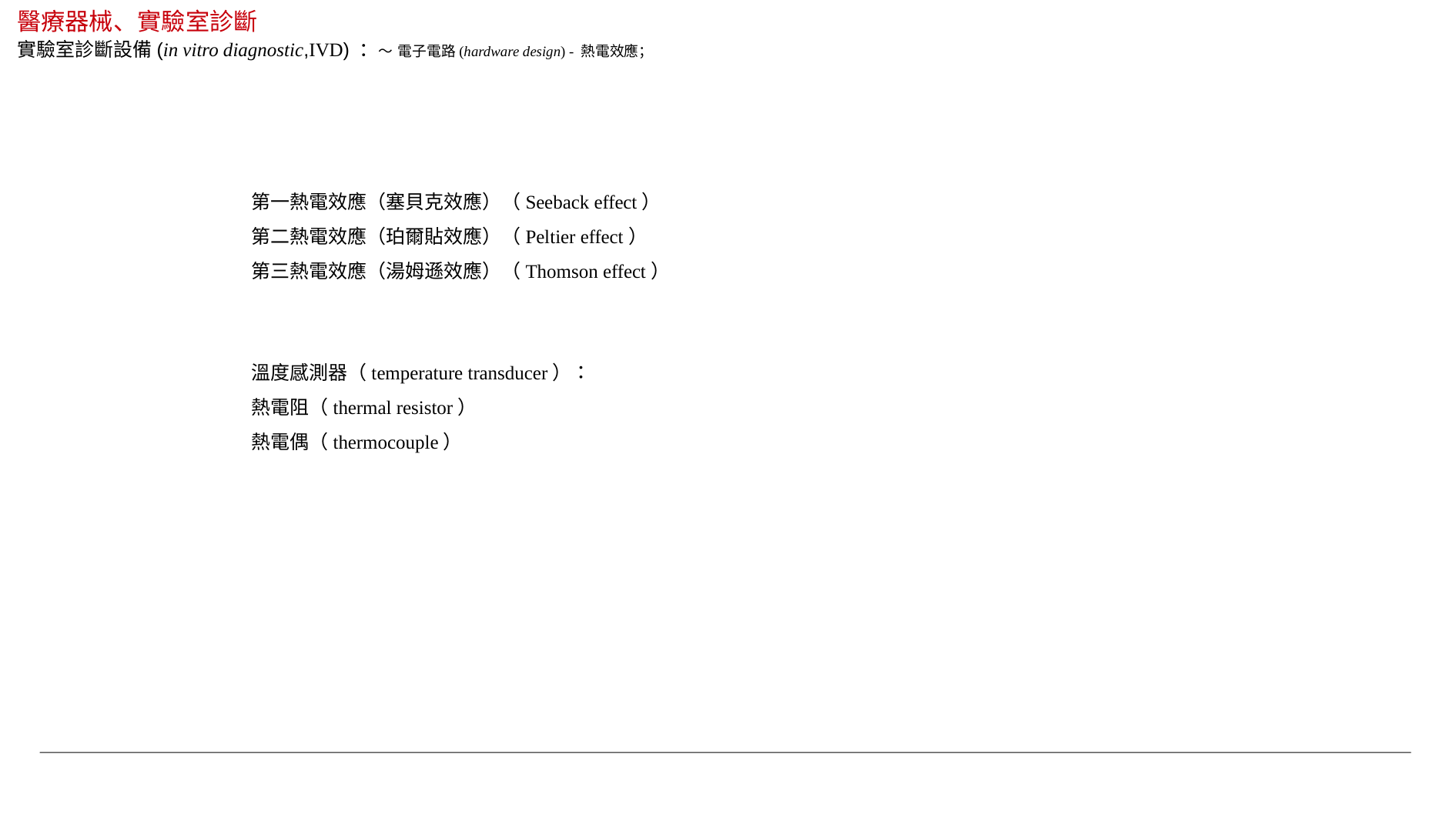

醫療器械、實驗室診斷
實驗室診斷設備(in vitro diagnostic,IVD) ：～ 電子電路(hardware design) - 熱電效應；
第一熱電效應（塞貝克效應）（Seeback effect）
第二熱電效應（珀爾貼效應）（Peltier effect）
第三熱電效應（湯姆遜效應）（Thomson effect）
溫度感測器（temperature transducer）：
熱電阻（thermal resistor）
熱電偶（thermocouple）